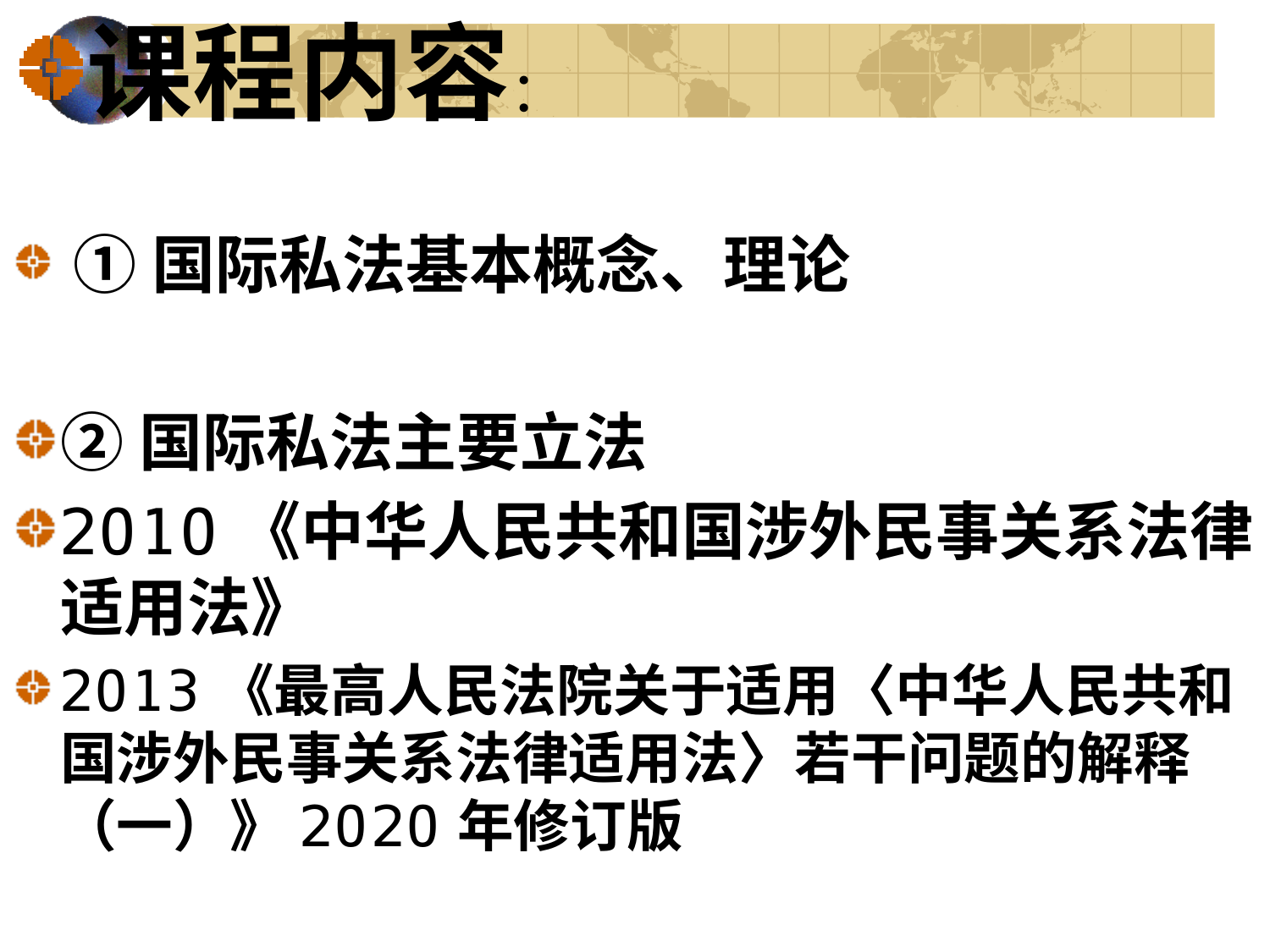

课程内容：

 ①国际私法基本概念、理论

②国际私法主要立法
2010《中华人民共和国涉外民事关系法律适用法》
2013《最高人民法院关于适用〈中华人民共和国涉外民事关系法律适用法〉若干问题的解释（一）》2020年修订版